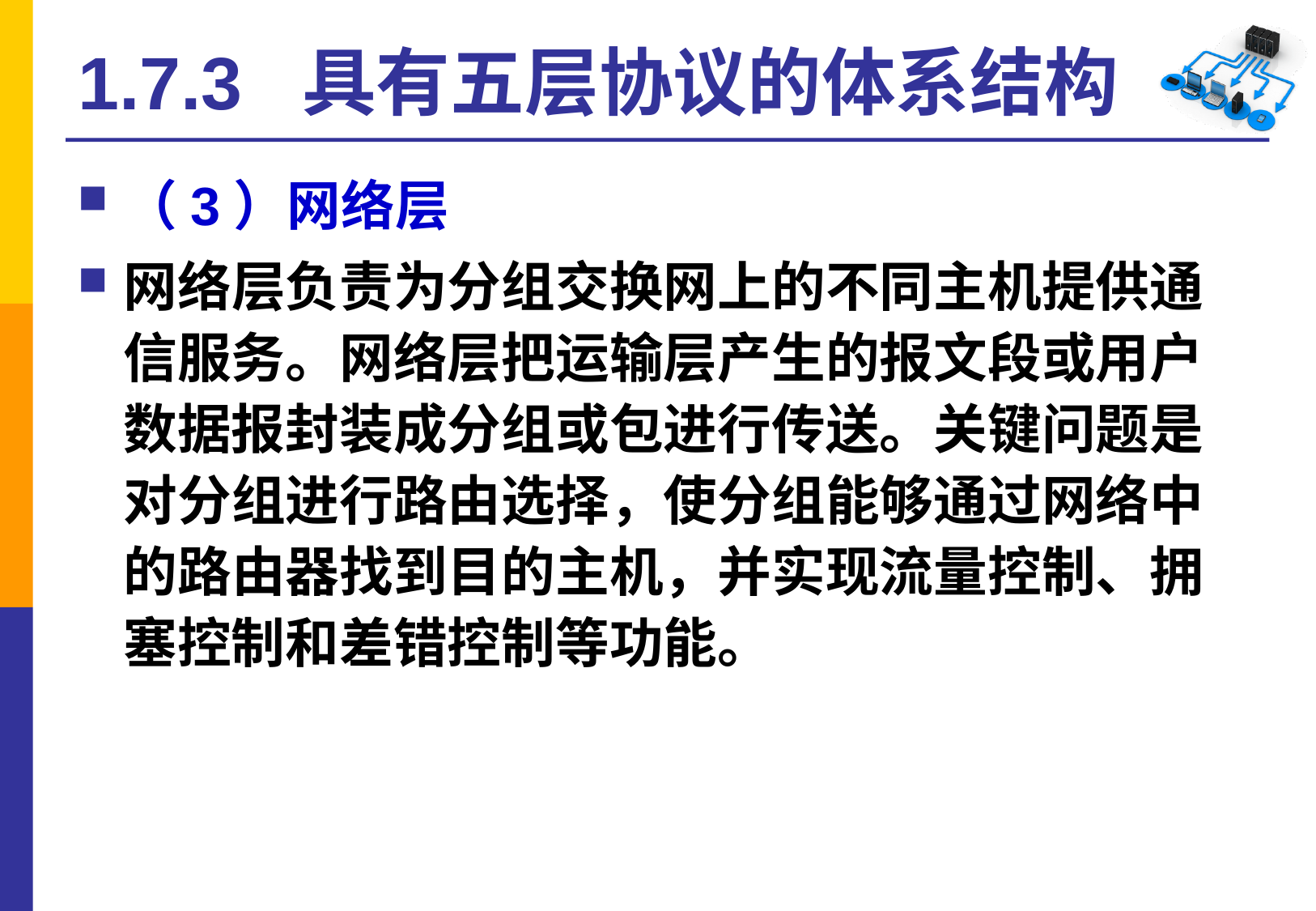

# 1.7.3  具有五层协议的体系结构
（3）网络层
网络层负责为分组交换网上的不同主机提供通信服务。网络层把运输层产生的报文段或用户数据报封装成分组或包进行传送。关键问题是对分组进行路由选择，使分组能够通过网络中的路由器找到目的主机，并实现流量控制、拥塞控制和差错控制等功能。